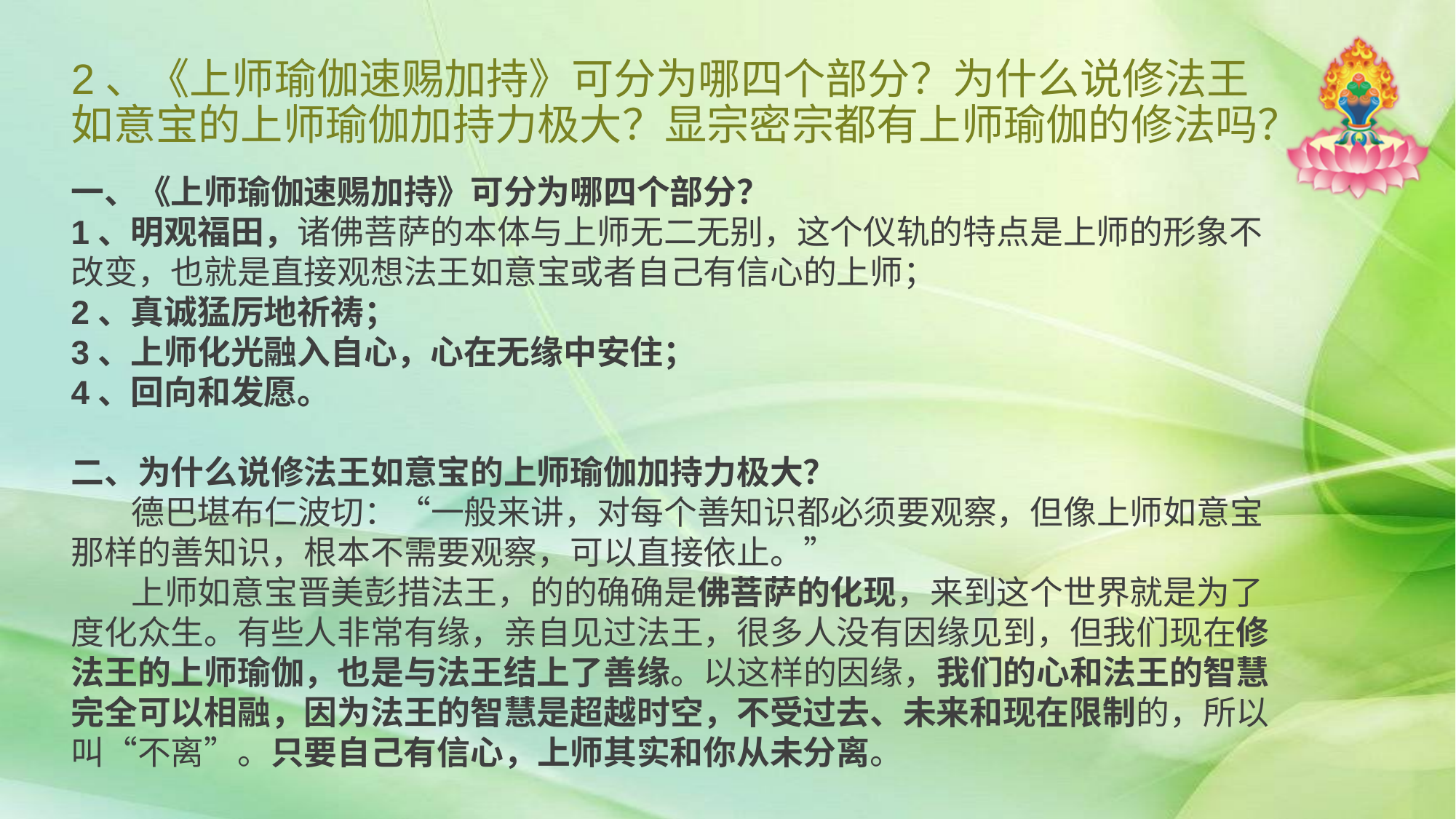

# 2、《上师瑜伽速赐加持》可分为哪四个部分？为什么说修法王如意宝的上师瑜伽加持力极大？显宗密宗都有上师瑜伽的修法吗？
一、《上师瑜伽速赐加持》可分为哪四个部分？
1、明观福田，诸佛菩萨的本体与上师无二无别，这个仪轨的特点是上师的形象不改变，也就是直接观想法王如意宝或者自己有信心的上师；
2、真诚猛厉地祈祷；
3、上师化光融入自心，心在无缘中安住；
4、回向和发愿。

二、为什么说修法王如意宝的上师瑜伽加持力极大？
       德巴堪布仁波切：“一般来讲，对每个善知识都必须要观察，但像上师如意宝那样的善知识，根本不需要观察，可以直接依止。”
       上师如意宝晋美彭措法王，的的确确是佛菩萨的化现，来到这个世界就是为了度化众生。有些人非常有缘，亲自见过法王，很多人没有因缘见到，但我们现在修法王的上师瑜伽，也是与法王结上了善缘。以这样的因缘，我们的心和法王的智慧完全可以相融，因为法王的智慧是超越时空，不受过去、未来和现在限制的，所以叫“不离”。只要自己有信心，上师其实和你从未分离。